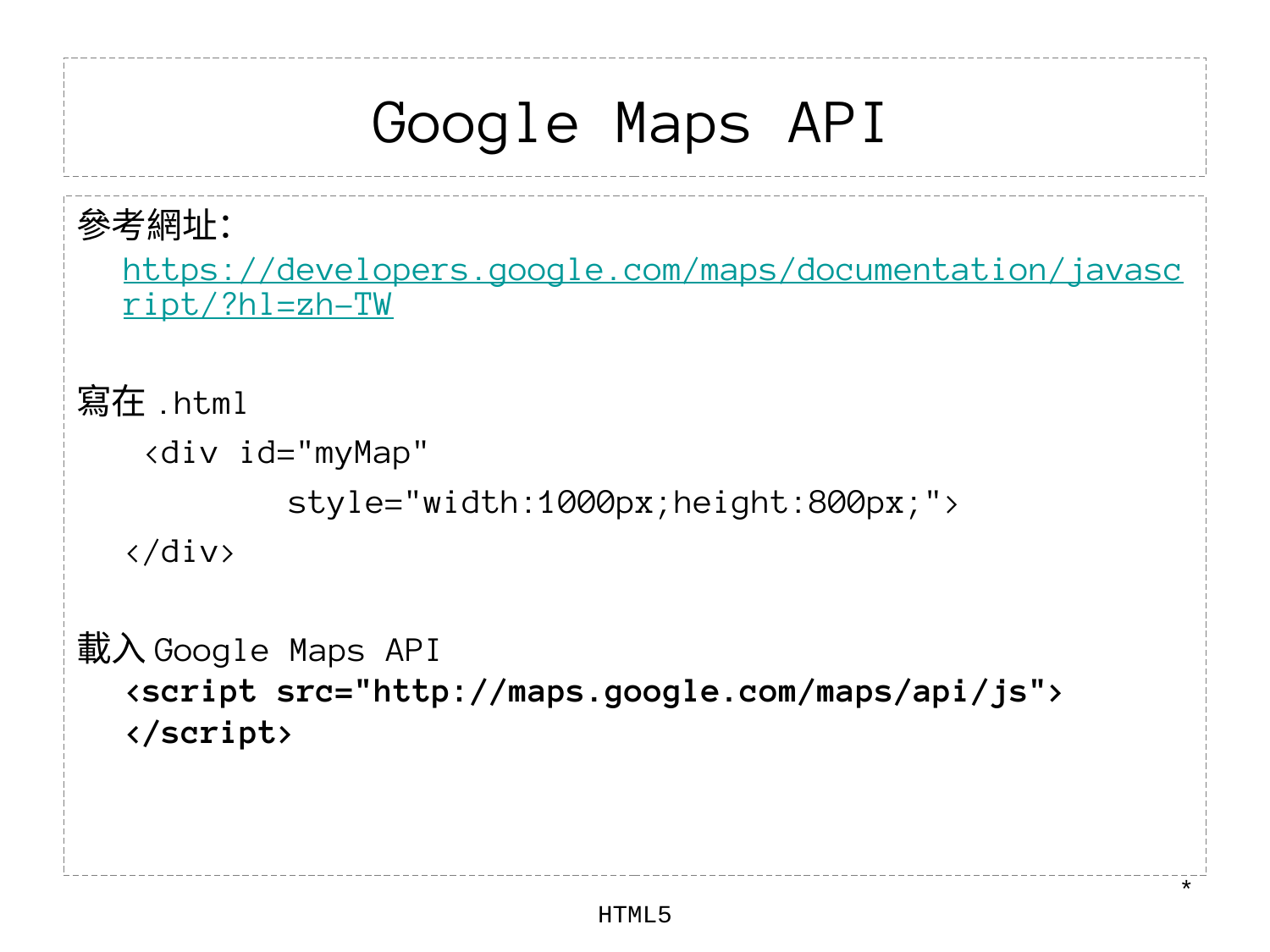

# Google Maps API
參考網址： https://developers.google.com/maps/documentation/javascript/?hl=zh-TW

寫在.html
	 <div id="myMap"
	 	  style="width:1000px;height:800px;">
	</div>

載入Google Maps API
	<script src="http://maps.google.com/maps/api/js">
	</script>

*
HTML5